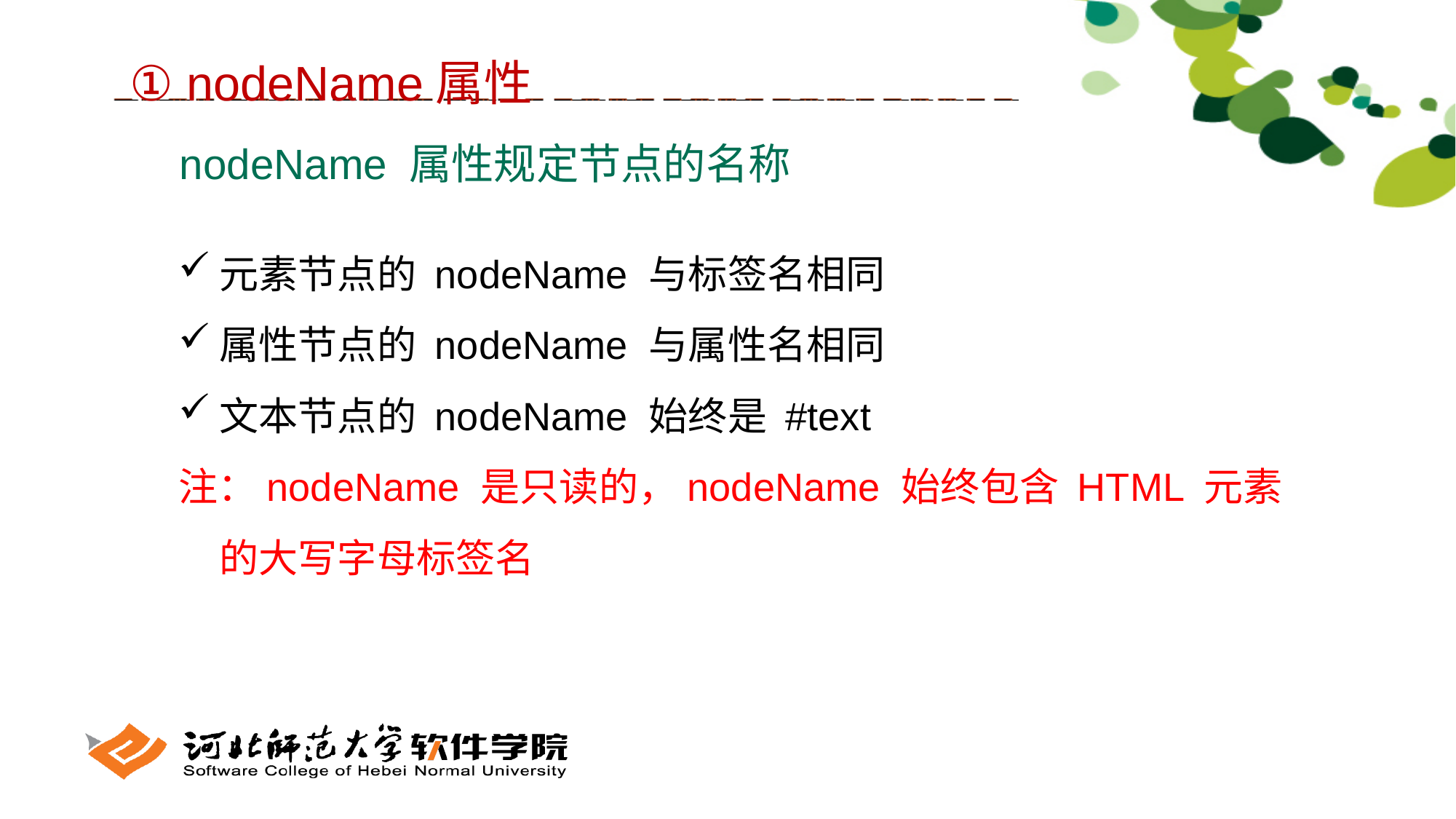

① nodeName属性
nodeName 属性规定节点的名称
元素节点的 nodeName 与标签名相同
属性节点的 nodeName 与属性名相同
文本节点的 nodeName 始终是 #text
注：nodeName 是只读的，nodeName 始终包含 HTML 元素的大写字母标签名